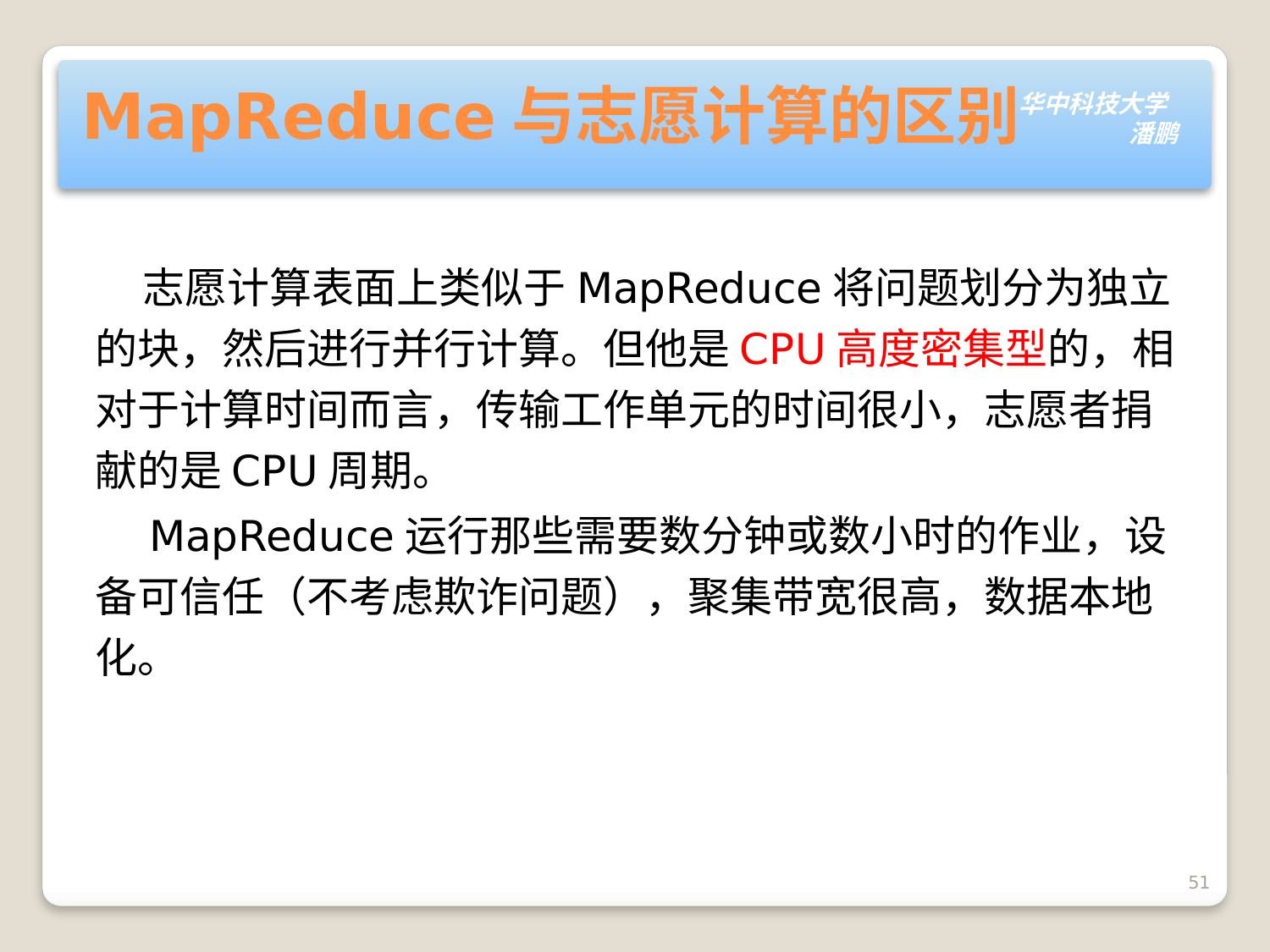

# MapReduce与志愿计算的区别
    志愿计算表面上类似于MapReduce将问题划分为独立的块，然后进行并行计算。但他是CPU高度密集型的，相对于计算时间而言，传输工作单元的时间很小，志愿者捐献的是CPU周期。
    MapReduce运行那些需要数分钟或数小时的作业，设备可信任（不考虑欺诈问题），聚集带宽很高，数据本地化。
51